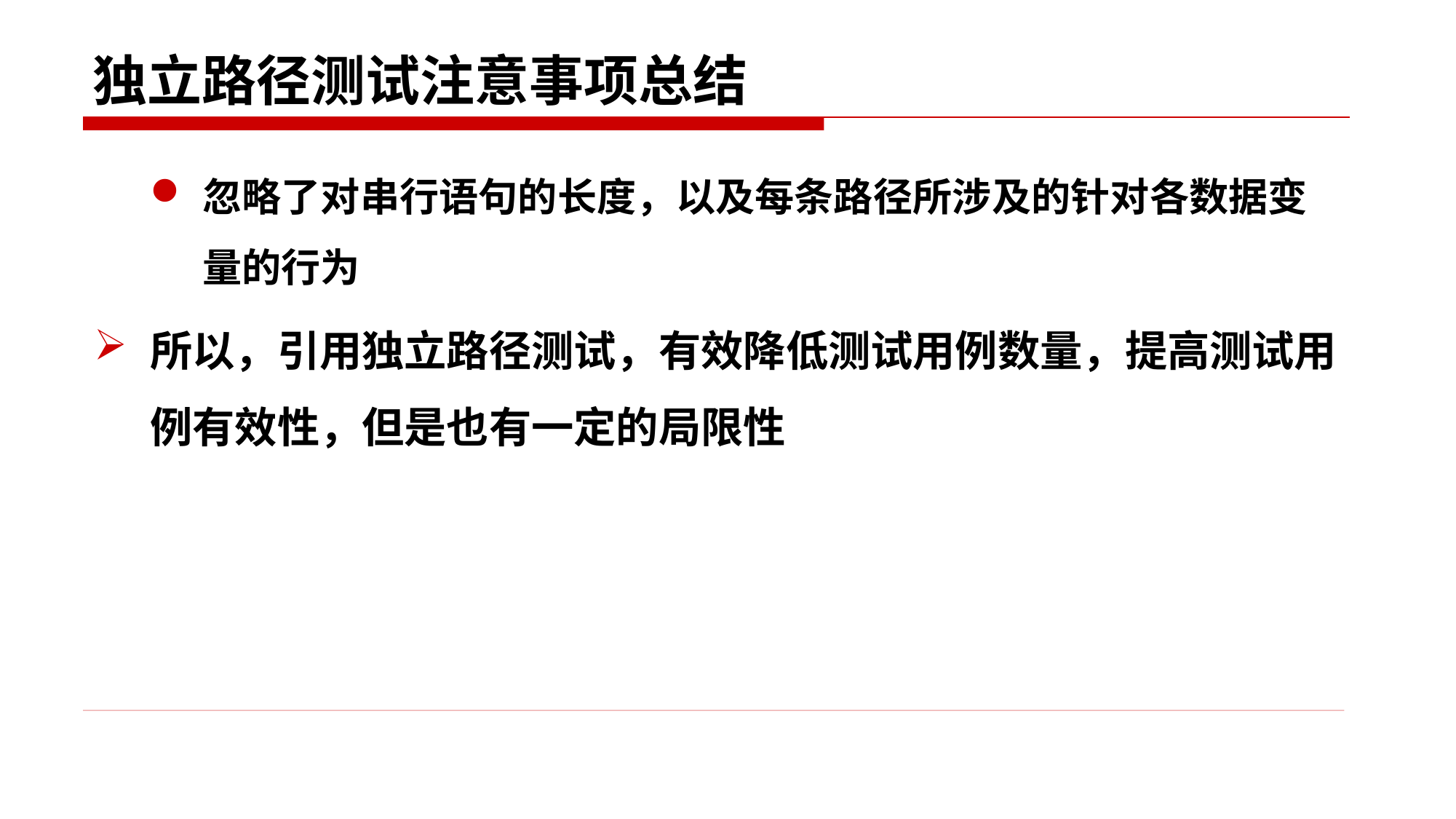

# 独立路径测试注意事项总结
忽略了对串行语句的长度，以及每条路径所涉及的针对各数据变量的行为
所以，引用独立路径测试，有效降低测试用例数量，提高测试用例有效性，但是也有一定的局限性